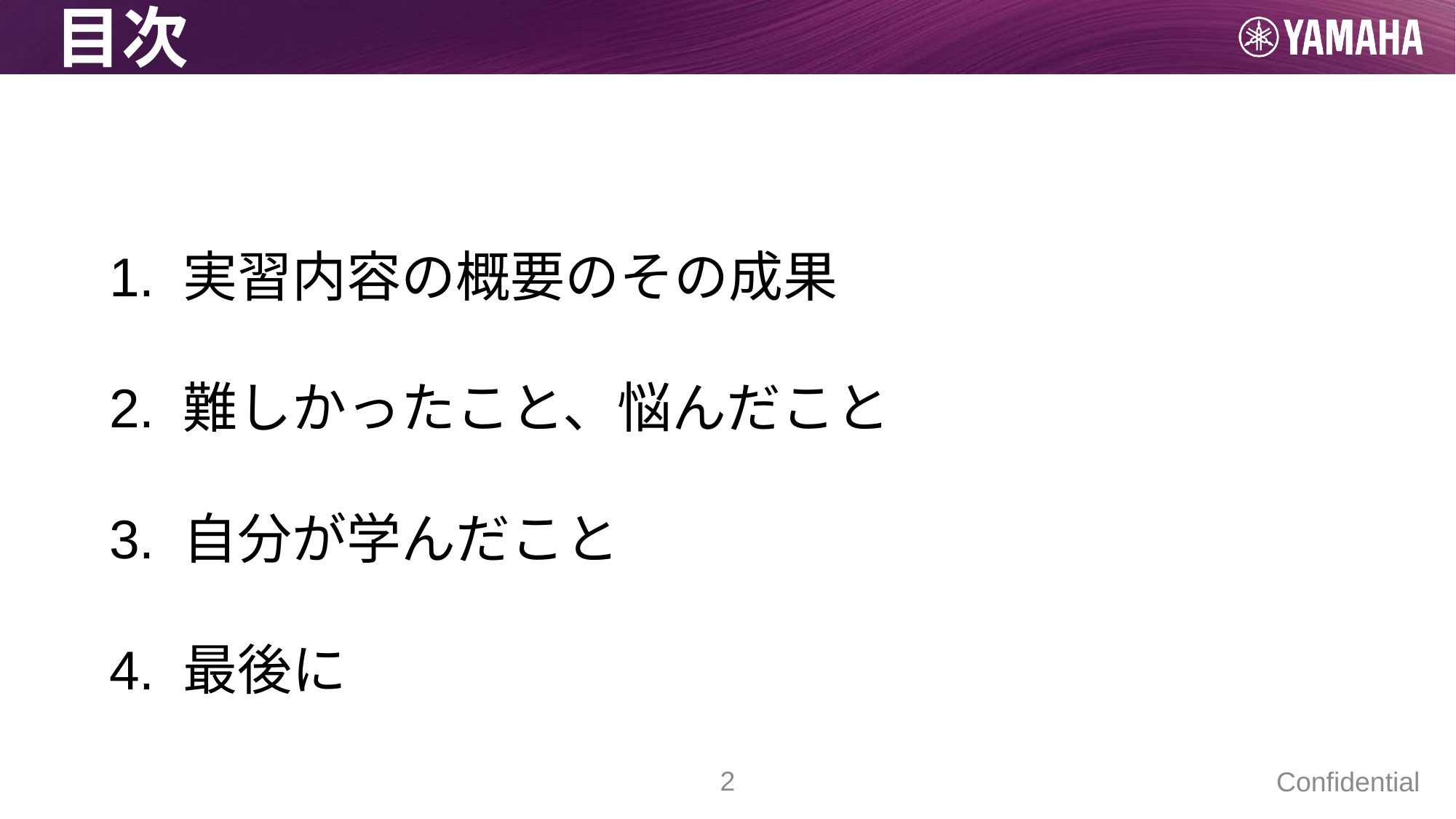

# 目次
1. 実習内容の概要のその成果
2. 難しかったこと、悩んだこと
3. 自分が学んだこと
4. 最後に

2
Confidential